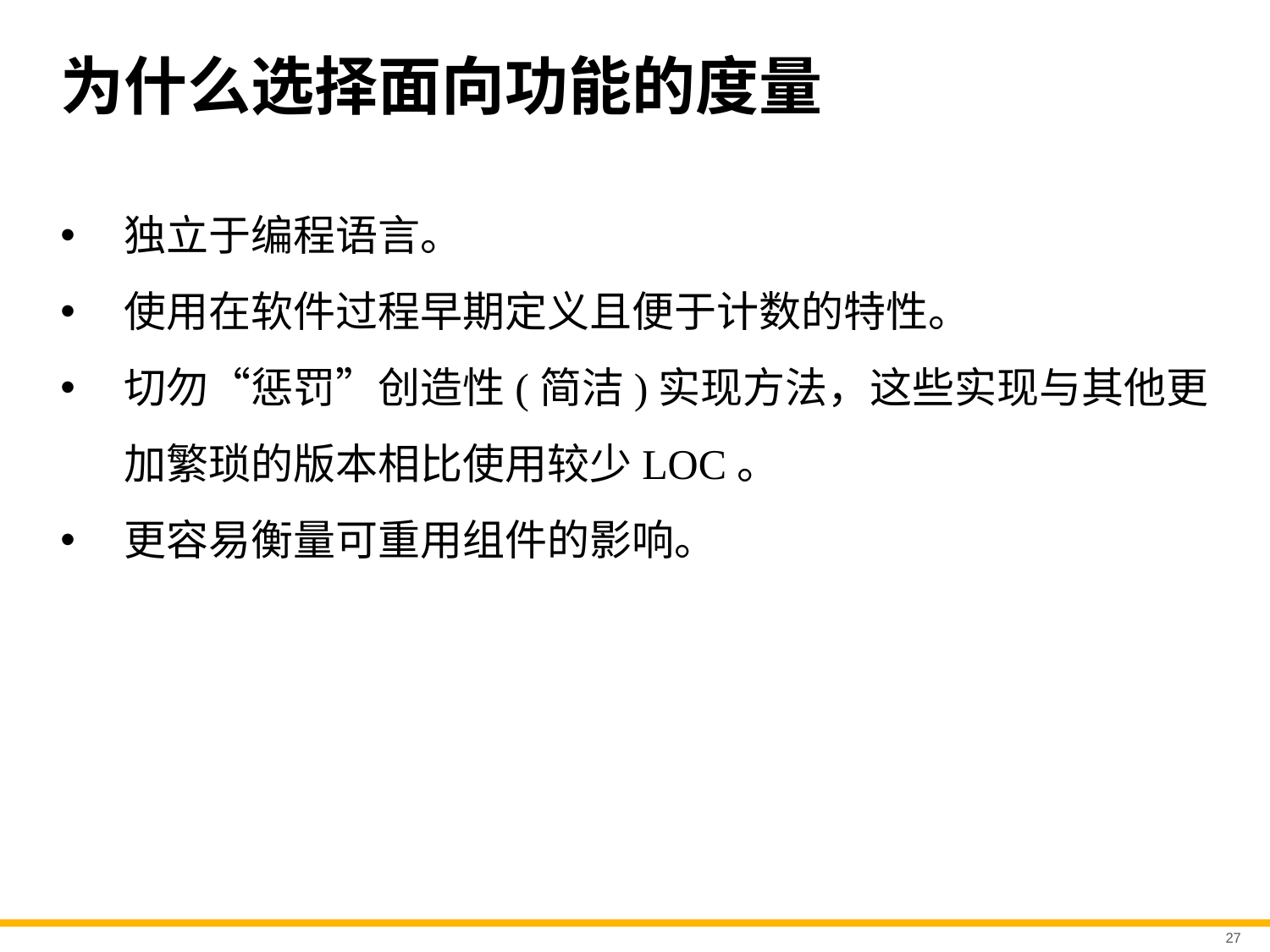

# 为什么选择面向功能的度量
独立于编程语言。
使用在软件过程早期定义且便于计数的特性。
切勿“惩罚”创造性(简洁)实现方法，这些实现与其他更加繁琐的版本相比使用较少LOC。
更容易衡量可重用组件的影响。

27